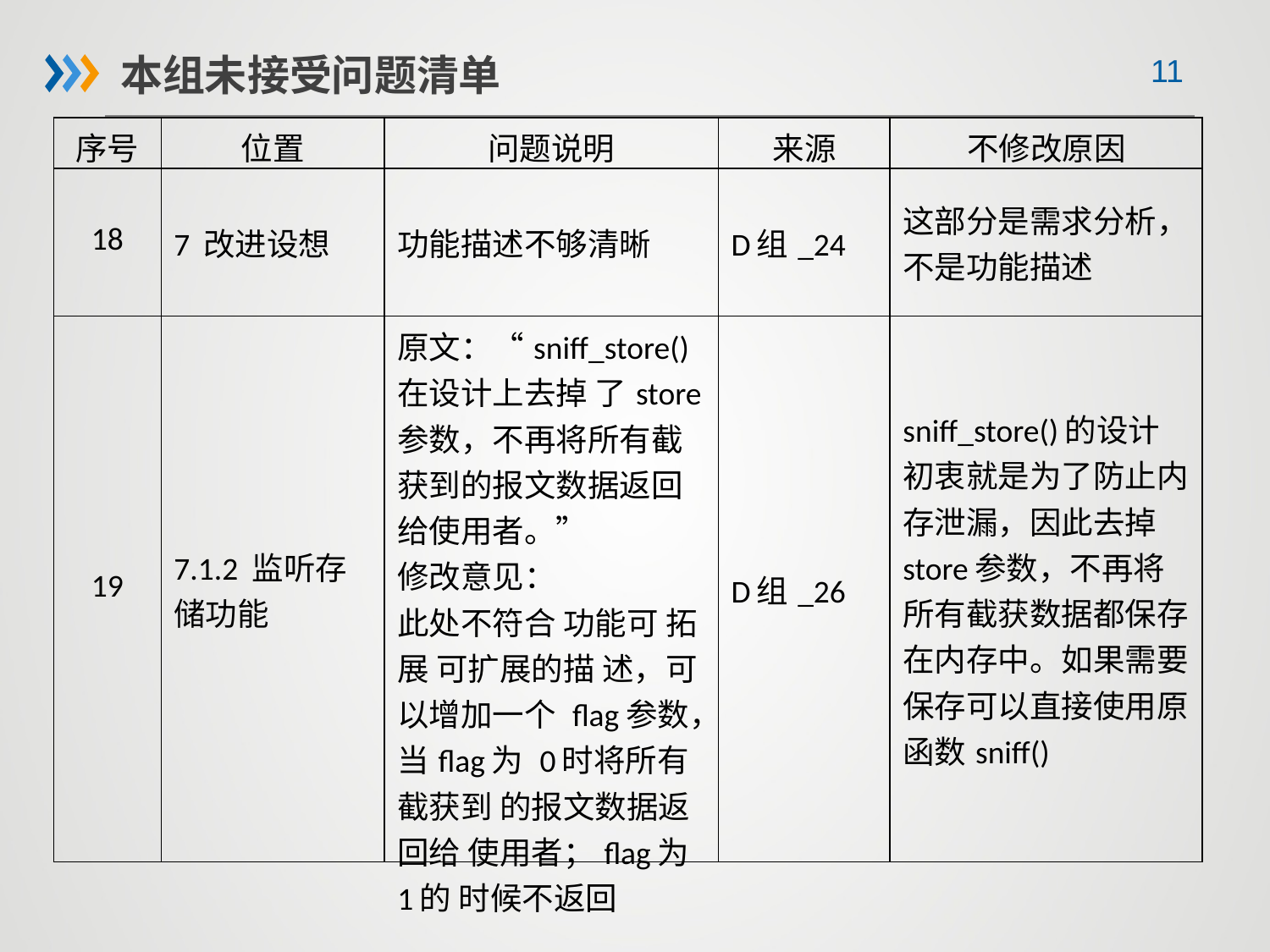

本组未接受问题清单
| 序号 | 位置 | 问题说明 | 来源 | 不修改原因 |
| --- | --- | --- | --- | --- |
| 18 | 7 改进设想 | 功能描述不够清晰 | D组\_24 | 这部分是需求分析，不是功能描述 |
| 19 | 7.1.2 监听存储功能 | 原文：“sniff\_store()在设计上去掉 了store参数，不再将所有截 获到的报文数据返回给使用者。” 修改意见： 此处不符合 功能可 拓展 可扩展的描 述，可以增加一个 flag参数，当flag为 0时将所有截获到 的报文数据返回给 使用者；flag为1的 时候不返回 | D组\_26 | sniff\_store()的设计初衷就是为了防止内存泄漏，因此去掉store参数，不再将所有截获数据都保存在内存中。如果需要保存可以直接使用原函数sniff() |